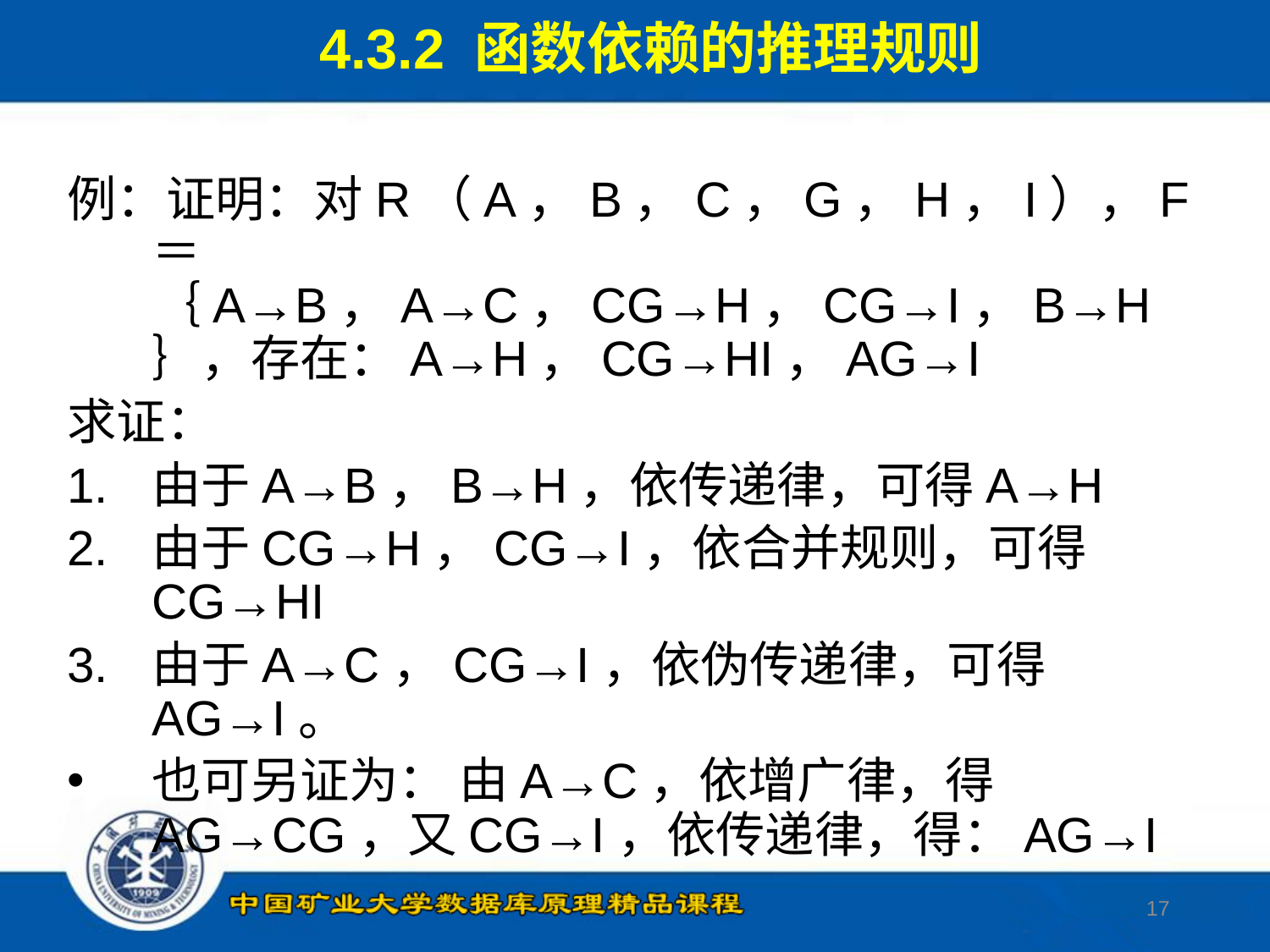

4.3.2 函数依赖的推理规则
例：证明：对R（A，B，C，G，H，I），F＝｛A→B，A→C，CG→H，CG→I，B→H｝，存在：A→H，CG→HI，AG→I
求证：
由于A→B，B→H，依传递律，可得A→H
由于CG→H，CG→I，依合并规则，可得 CG→HI
由于A→C，CG→I，依伪传递律，可得AG→I。
也可另证为： 由A→C，依增广律，得AG→CG，又CG→I，依传递律，得：AG→I
17